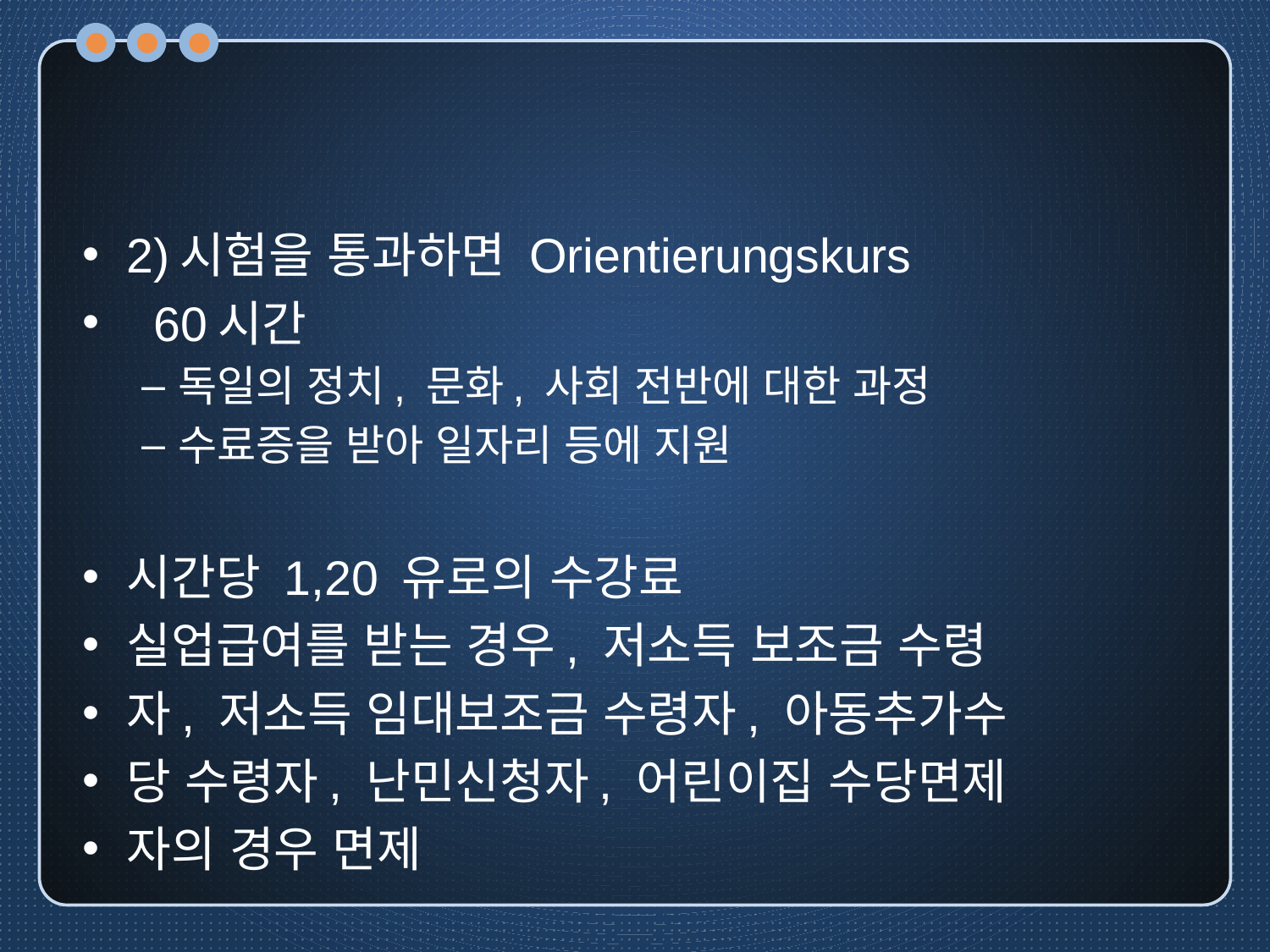

#
2)시험을 통과하면 Orientierungskurs
  60시간
독일의 정치, 문화, 사회 전반에 대한 과정
수료증을 받아 일자리 등에 지원

시간당 1,20 유로의 수강료
실업급여를 받는 경우, 저소득 보조금 수령
자, 저소득 임대보조금 수령자, 아동추가수
당 수령자, 난민신청자, 어린이집 수당면제
자의 경우 면제